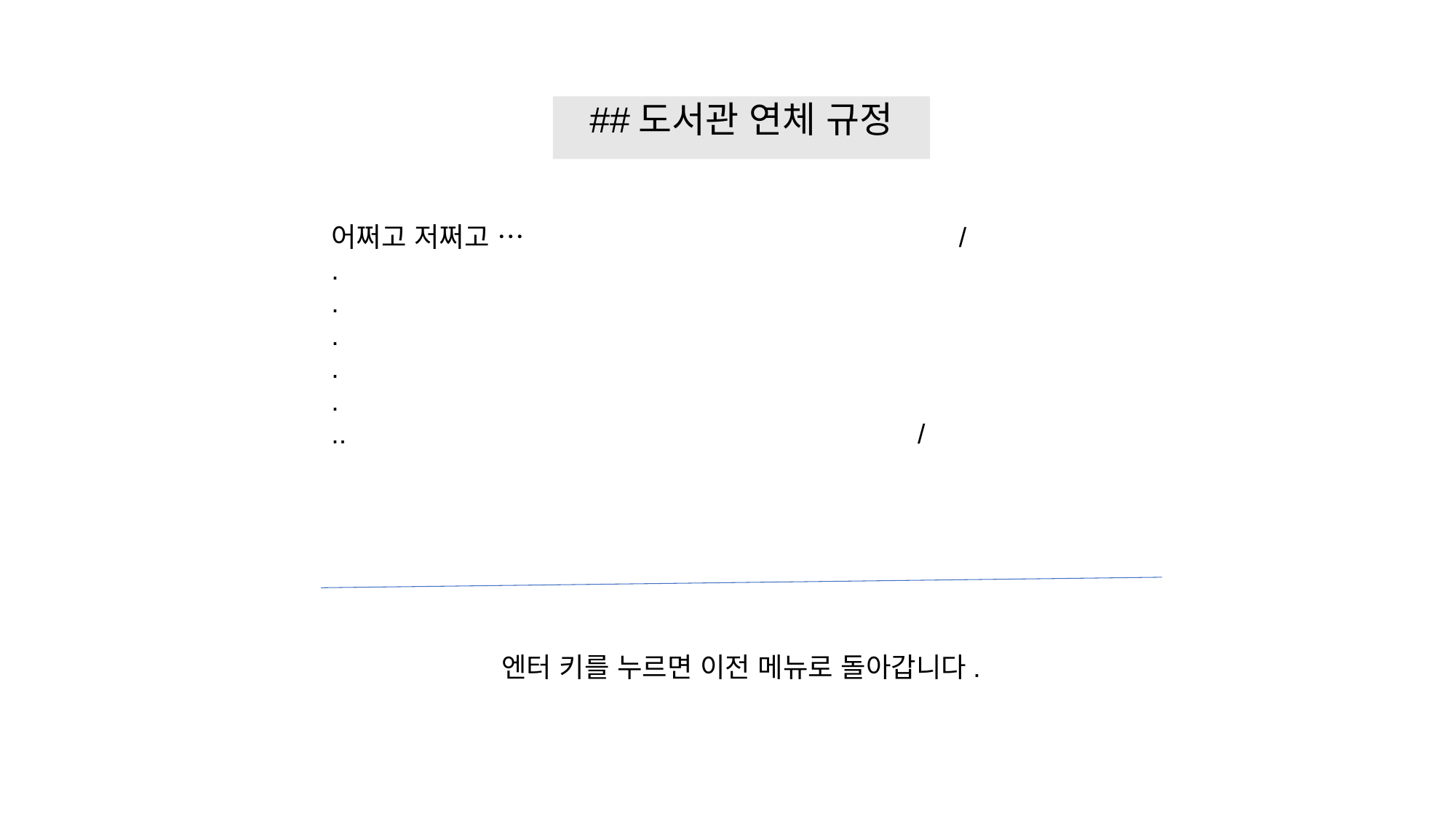

##도서관 연체 규정
어쩌고 저쩌고 …                                                        /
.
.
.
.
.
..                                                                           /
엔터 키를 누르면 이전 메뉴로 돌아갑니다.